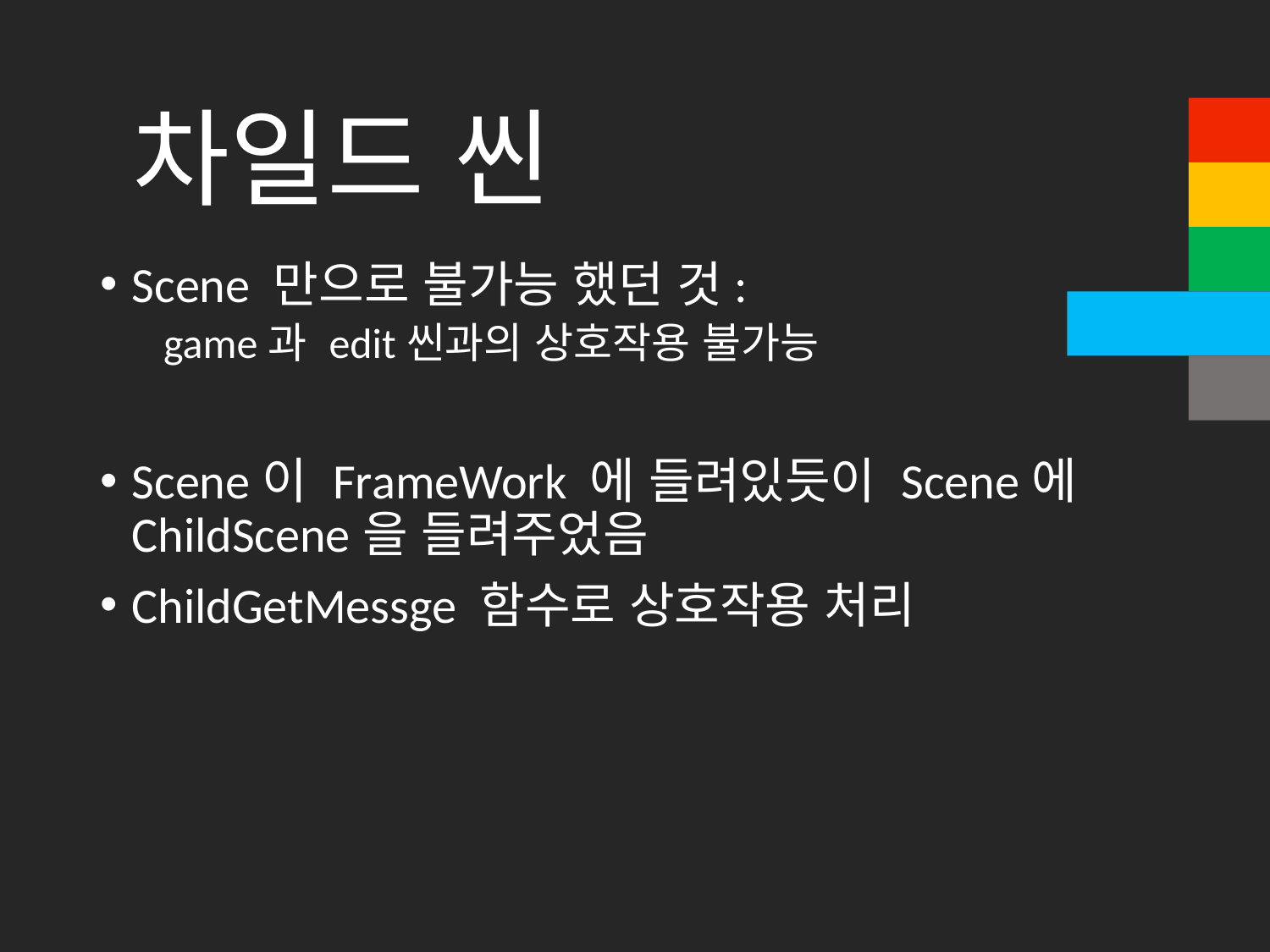

차일드 씬

Scene 만으로 불가능 했던 것:
game과 edit씬과의 상호작용 불가능

Scene이 FrameWork 에 들려있듯이 Scene에 ChildScene을 들려주었음
ChildGetMessge 함수로 상호작용 처리